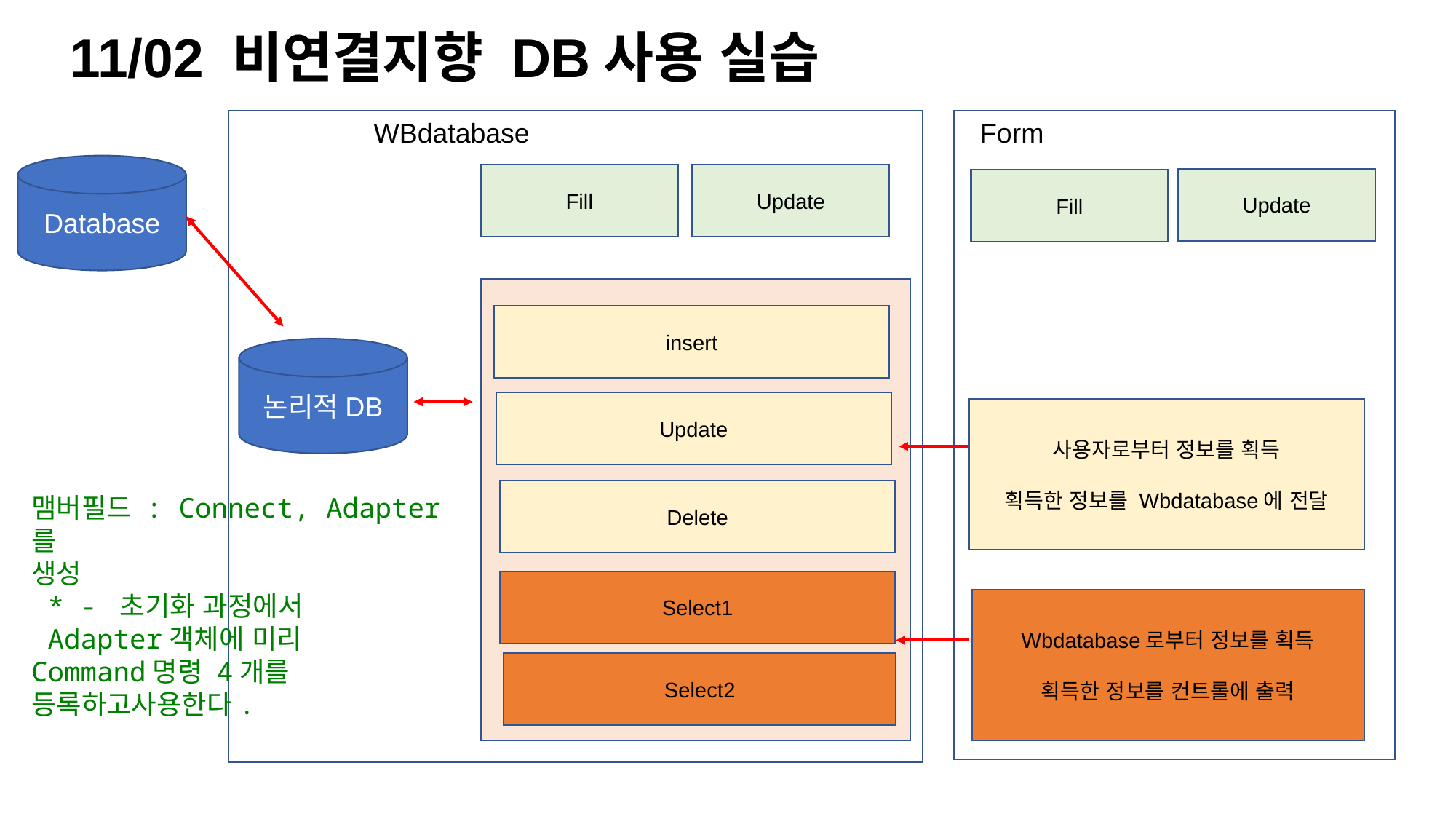

11/02 비연결지향 DB사용 실습
WBdatabase

Form

Database
Update
Fill
Update
Fill

insert
논리적DB
Update
사용자로부터 정보를 획득

획득한 정보를 Wbdatabase에 전달
Delete
맴버필드 : Connect, Adapter를
생성
 * - 초기화 과정에서
 Adapter객체에 미리
Command명령 4개를
등록하고사용한다.
Select1
Wbdatabase로부터 정보를 획득

획득한 정보를 컨트롤에 출력
Select2